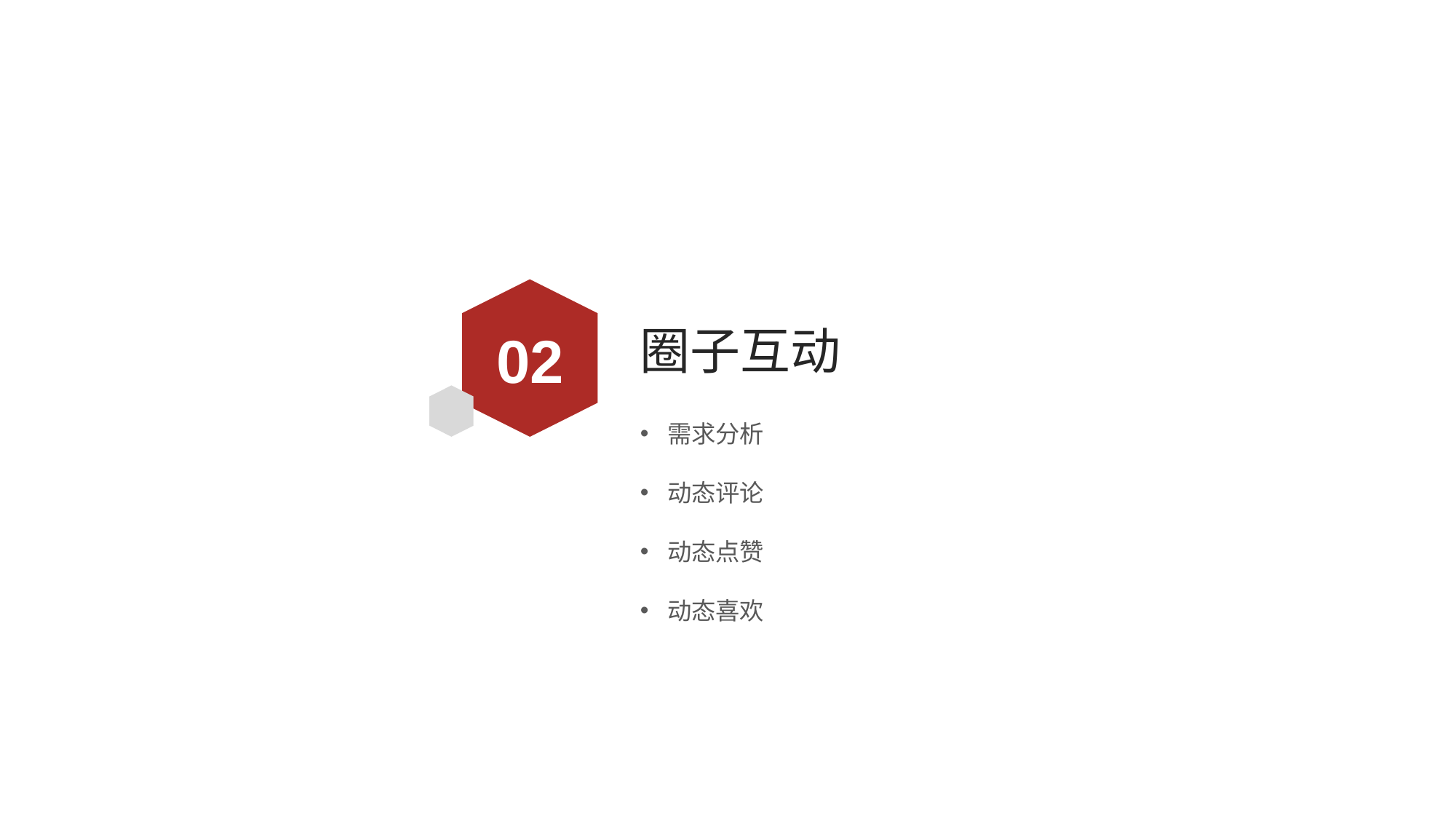

02
# 圈子互动
需求分析
动态评论
动态点赞
动态喜欢